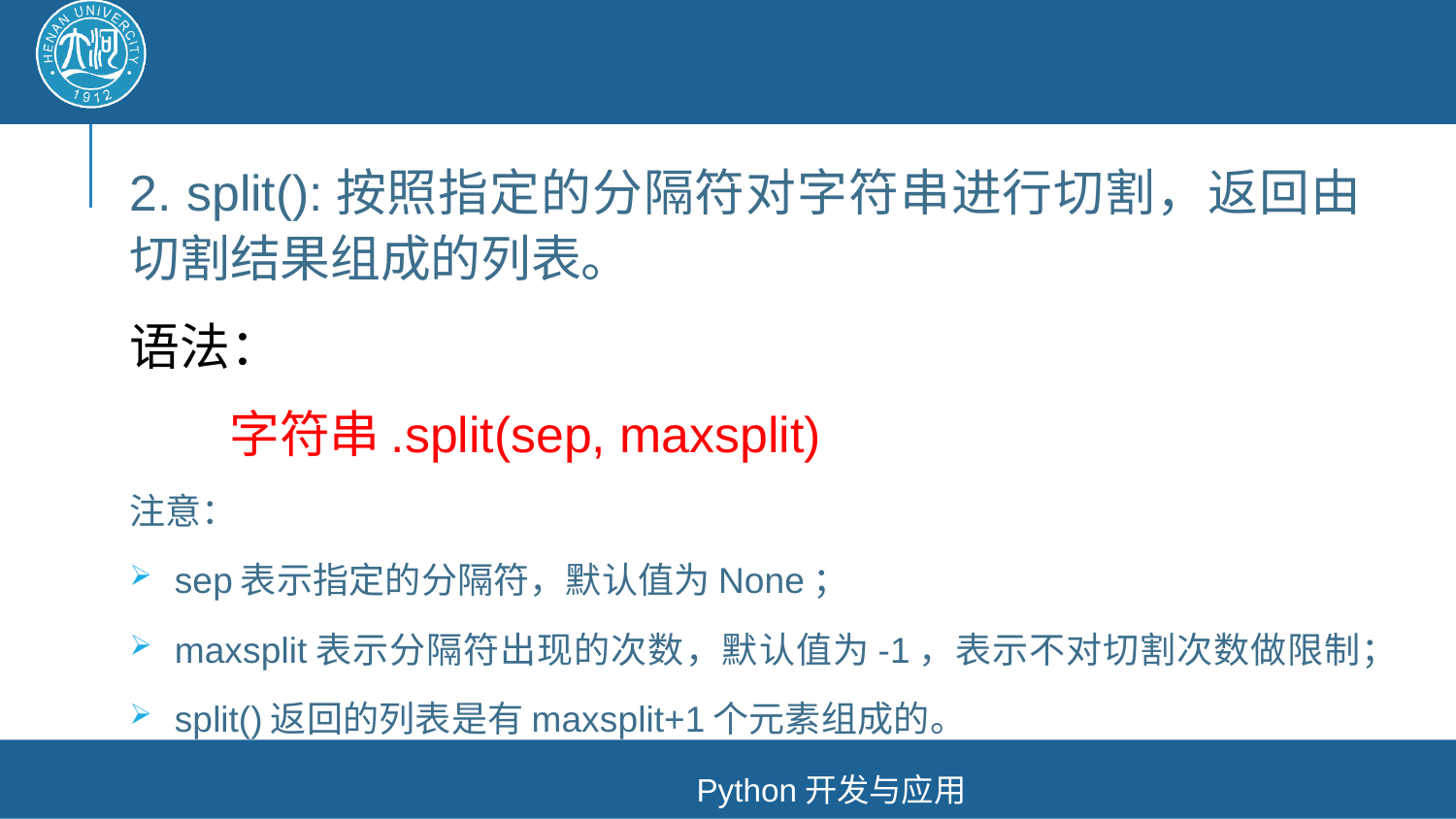

#
2. split():按照指定的分隔符对字符串进行切割，返回由切割结果组成的列表。
语法：
        字符串.split(sep, maxsplit)
注意：
sep表示指定的分隔符，默认值为None；
maxsplit表示分隔符出现的次数，默认值为-1，表示不对切割次数做限制；
split()返回的列表是有maxsplit+1个元素组成的。

Python开发与应用
17